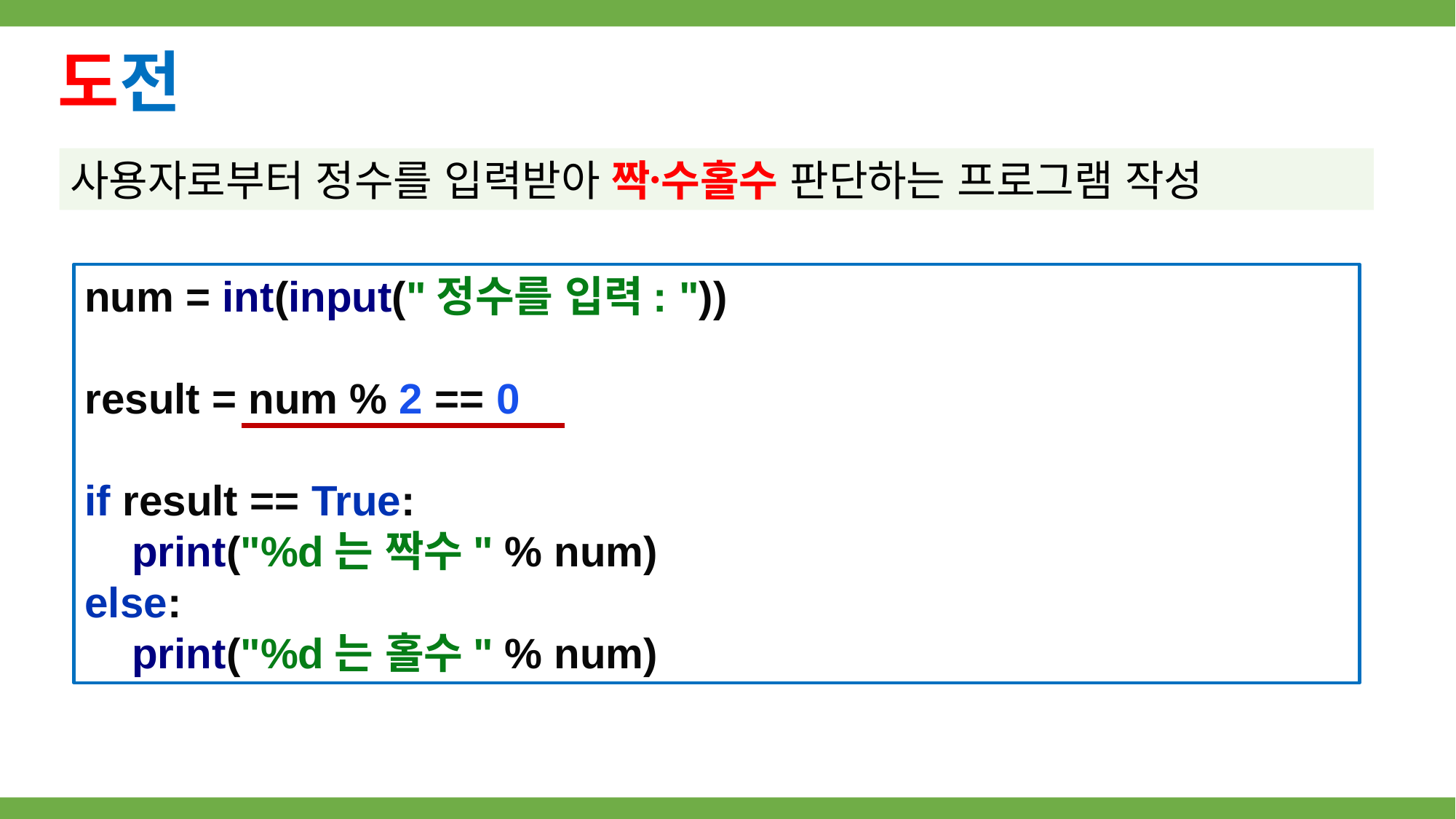

도전
사용자로부터 정수를 입력받아 짝수〮홀수 판단하는 프로그램 작성
num = int(input("정수를 입력: "))
result = num % 2 == 0
if result == True:
    print("%d는 짝수" % num)
else:
    print("%d는 홀수" % num)